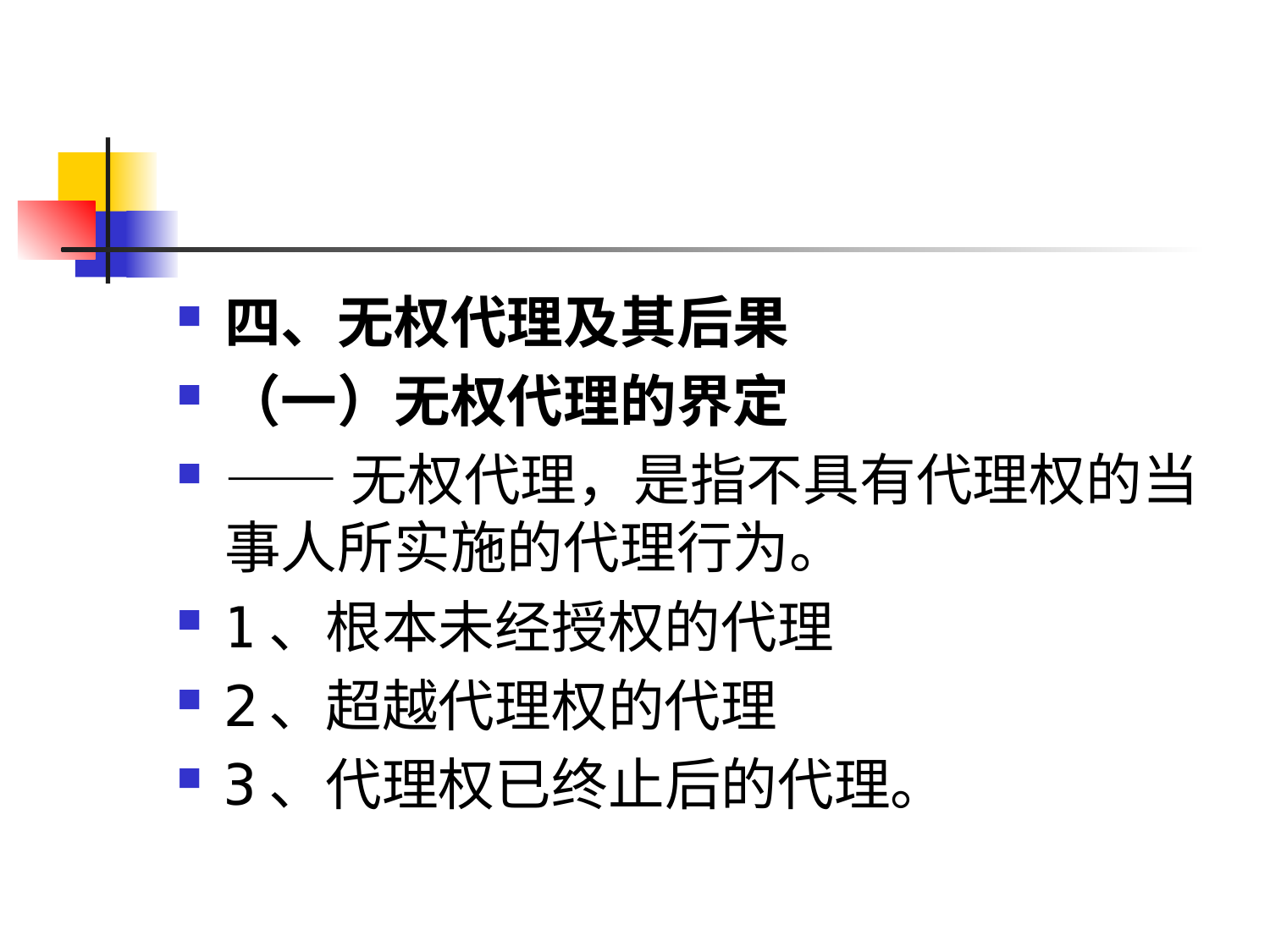

#
四、无权代理及其后果
（一）无权代理的界定
——无权代理，是指不具有代理权的当事人所实施的代理行为。
1、根本未经授权的代理
2、超越代理权的代理
3、代理权已终止后的代理。